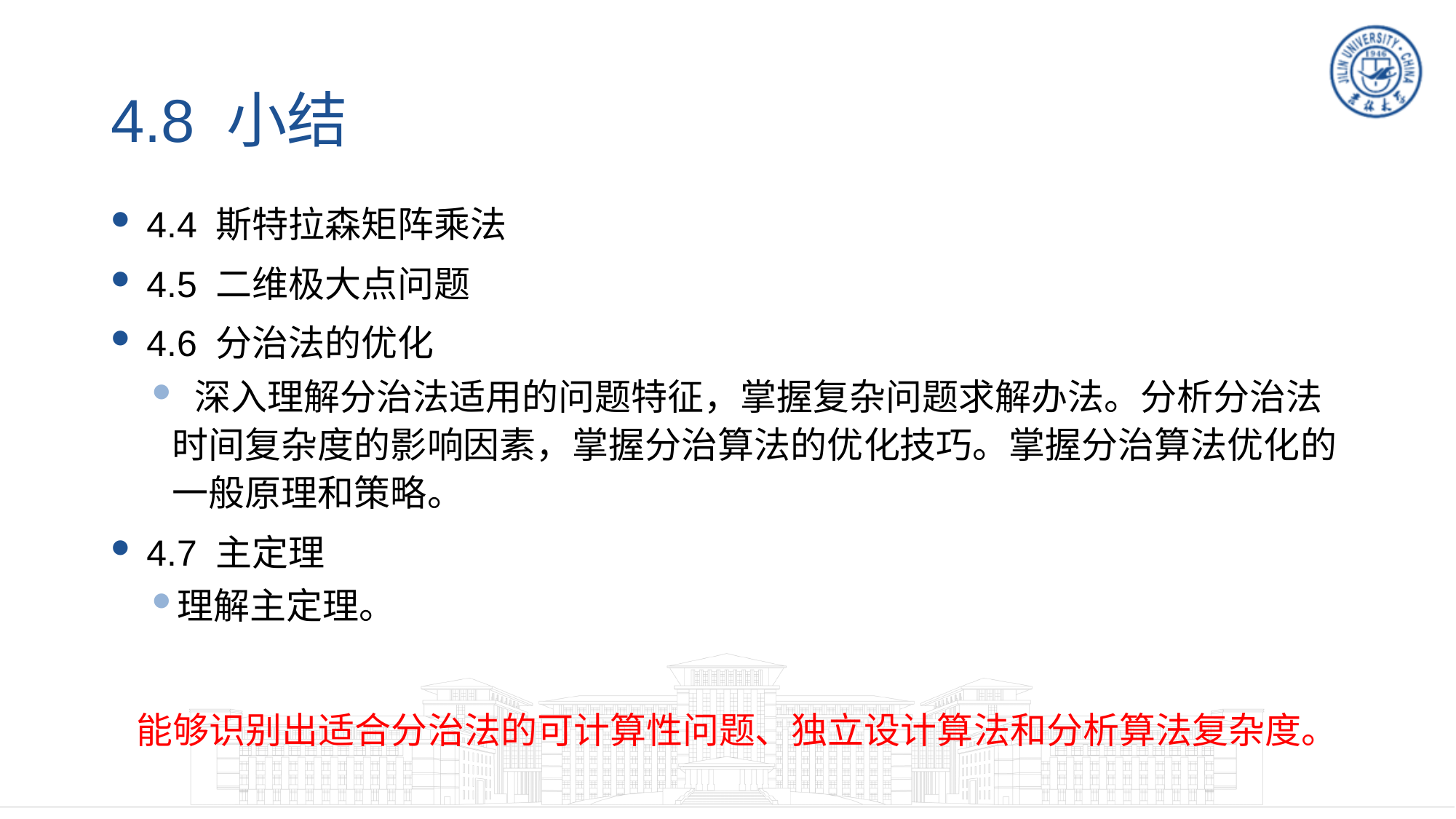

# 4.8 小结
 4.4 斯特拉森矩阵乘法
 4.5 二维极大点问题
 4.6 分治法的优化
 深入理解分治法适用的问题特征，掌握复杂问题求解办法。分析分治法时间复杂度的影响因素，掌握分治算法的优化技巧。掌握分治算法优化的一般原理和策略。
 4.7 主定理
理解主定理。

能够识别出适合分治法的可计算性问题、独立设计算法和分析算法复杂度。
65